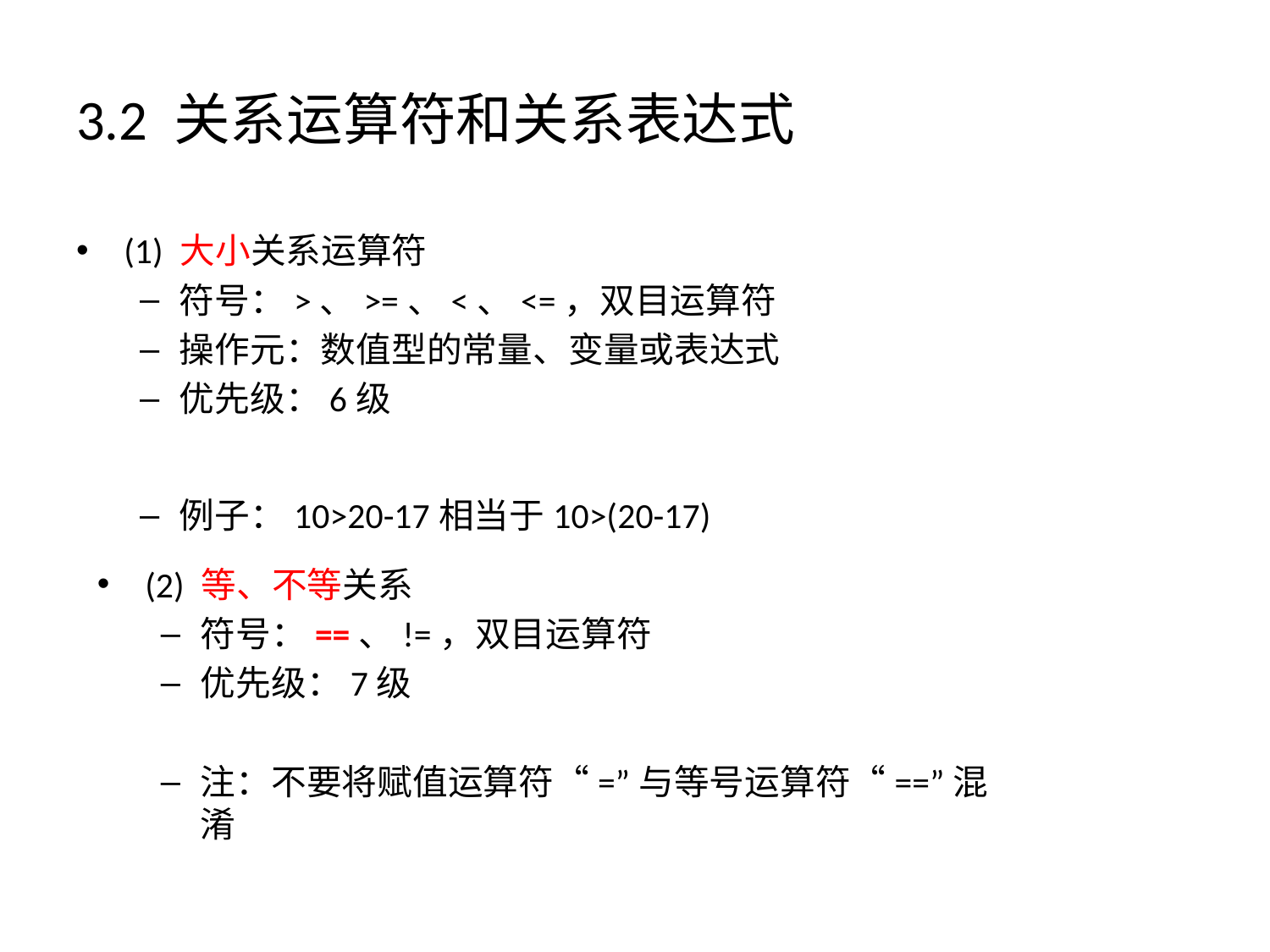

# 3.2 关系运算符和关系表达式
(1) 大小关系运算符
符号：>、>=、<、<=，双目运算符
操作元：数值型的常量、变量或表达式
优先级：6级

例子：10>20-17相当于10>(20-17)
(2) 等、不等关系
符号：==、!=，双目运算符
优先级：7级

注：不要将赋值运算符“=”与等号运算符“==”混淆